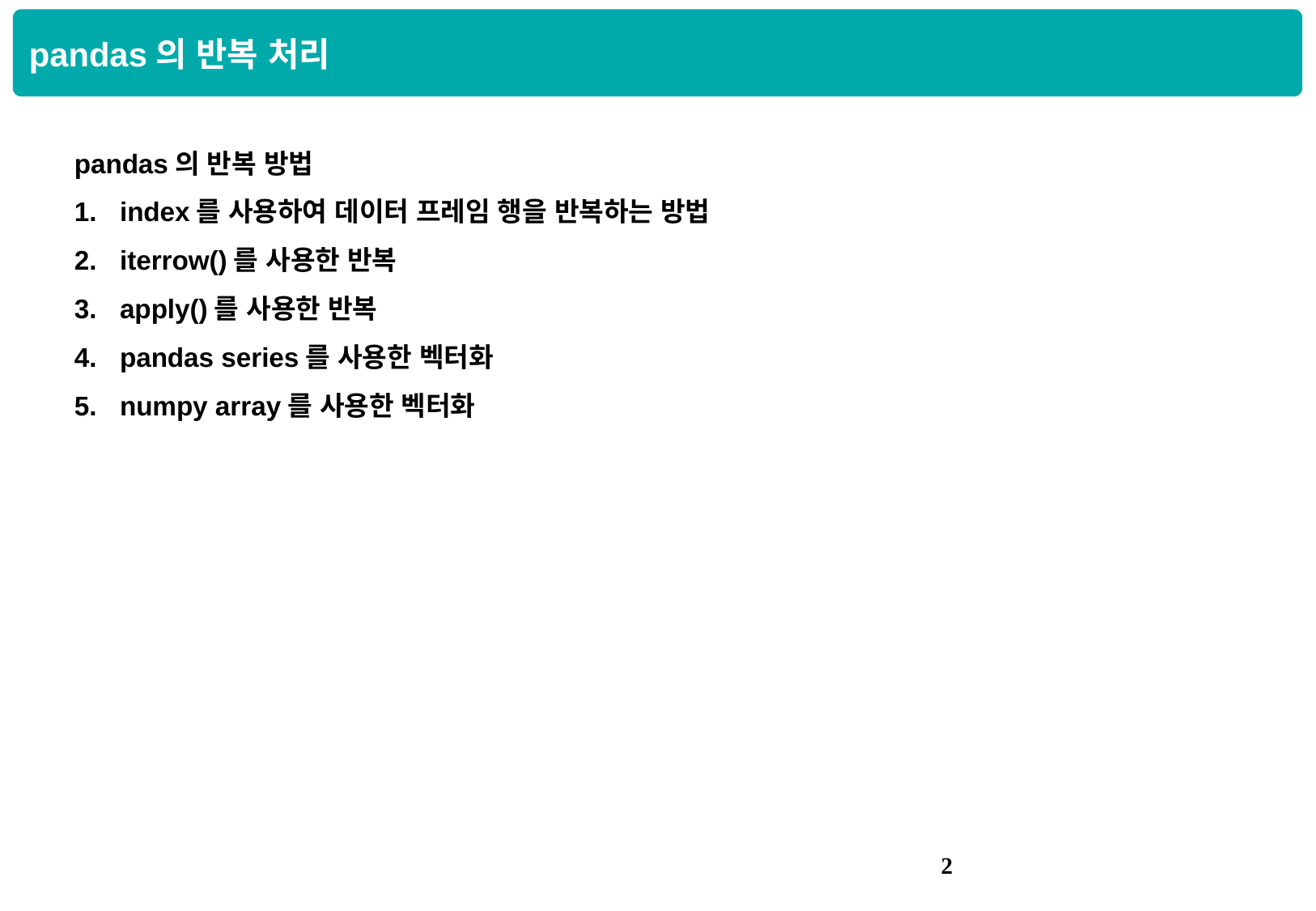

pandas의 반복 처리
pandas의 반복 방법
index를 사용하여 데이터 프레임 행을 반복하는 방법
iterrow()를 사용한 반복
apply()를 사용한 반복
pandas series를 사용한 벡터화
numpy array를 사용한 벡터화

2
참조: https://aldente0630.github.io/data-science/2018/08/05/a-beginners-guide-to-optimizing-pandas-code-for-speed.html